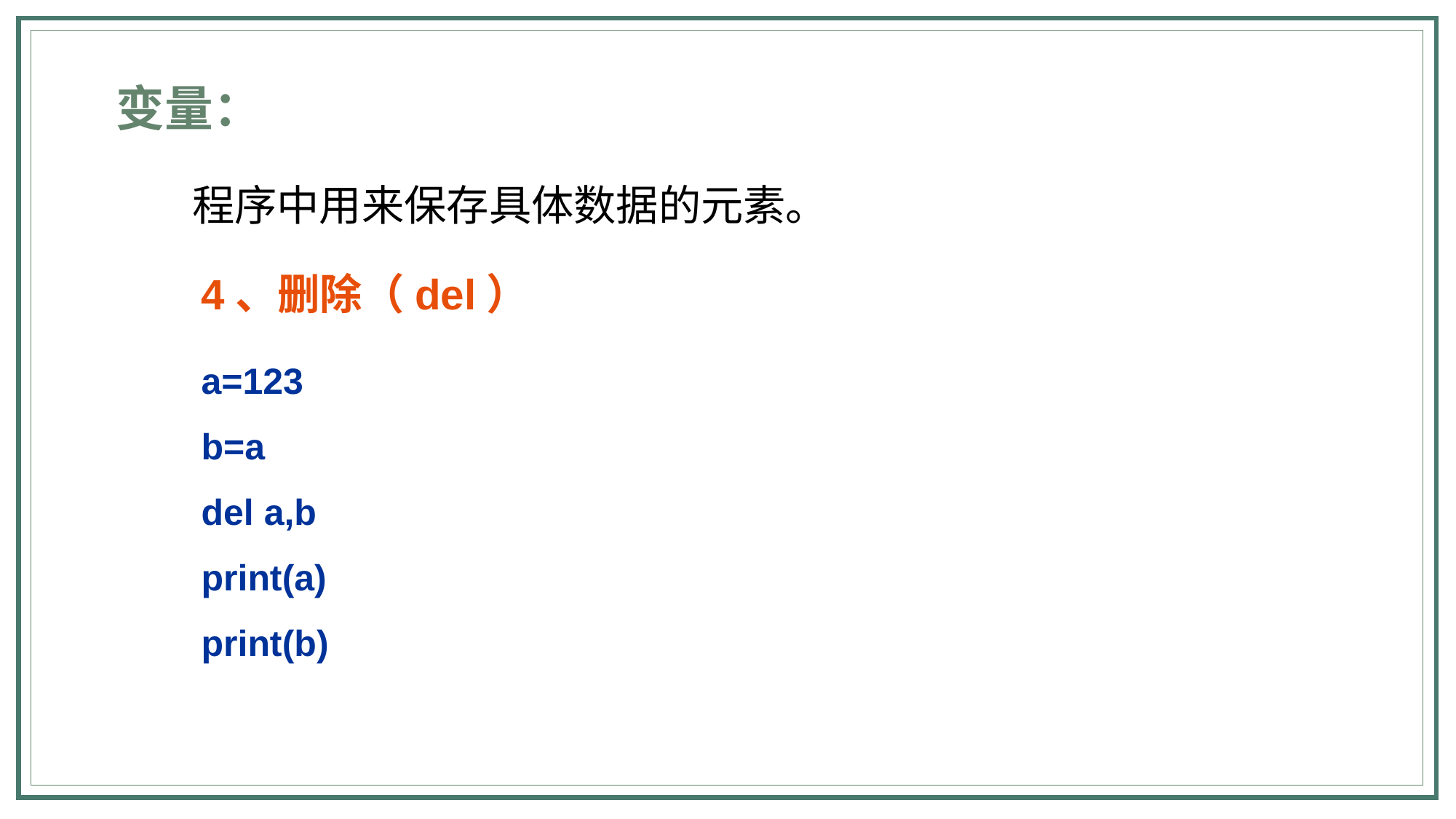

变量：
程序中用来保存具体数据的元素。
4、删除（del）
a=123
b=a
del a,b
print(a)
print(b)